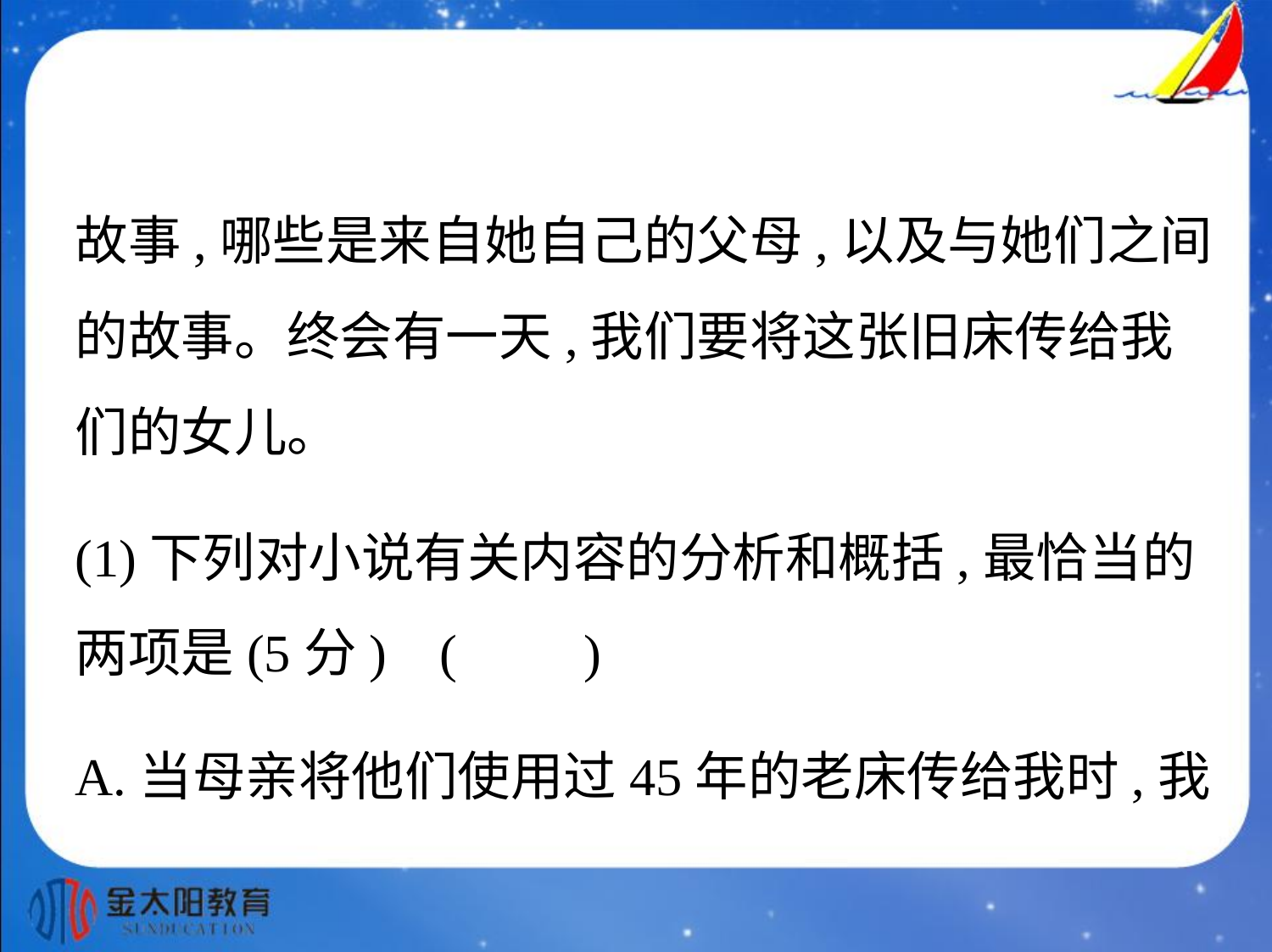

故事,哪些是来自她自己的父母,以及与她们之间
的故事。终会有一天,我们要将这张旧床传给我
们的女儿。
(1)下列对小说有关内容的分析和概括,最恰当的
两项是(5分) (　    )
A.当母亲将他们使用过45年的老床传给我时,我